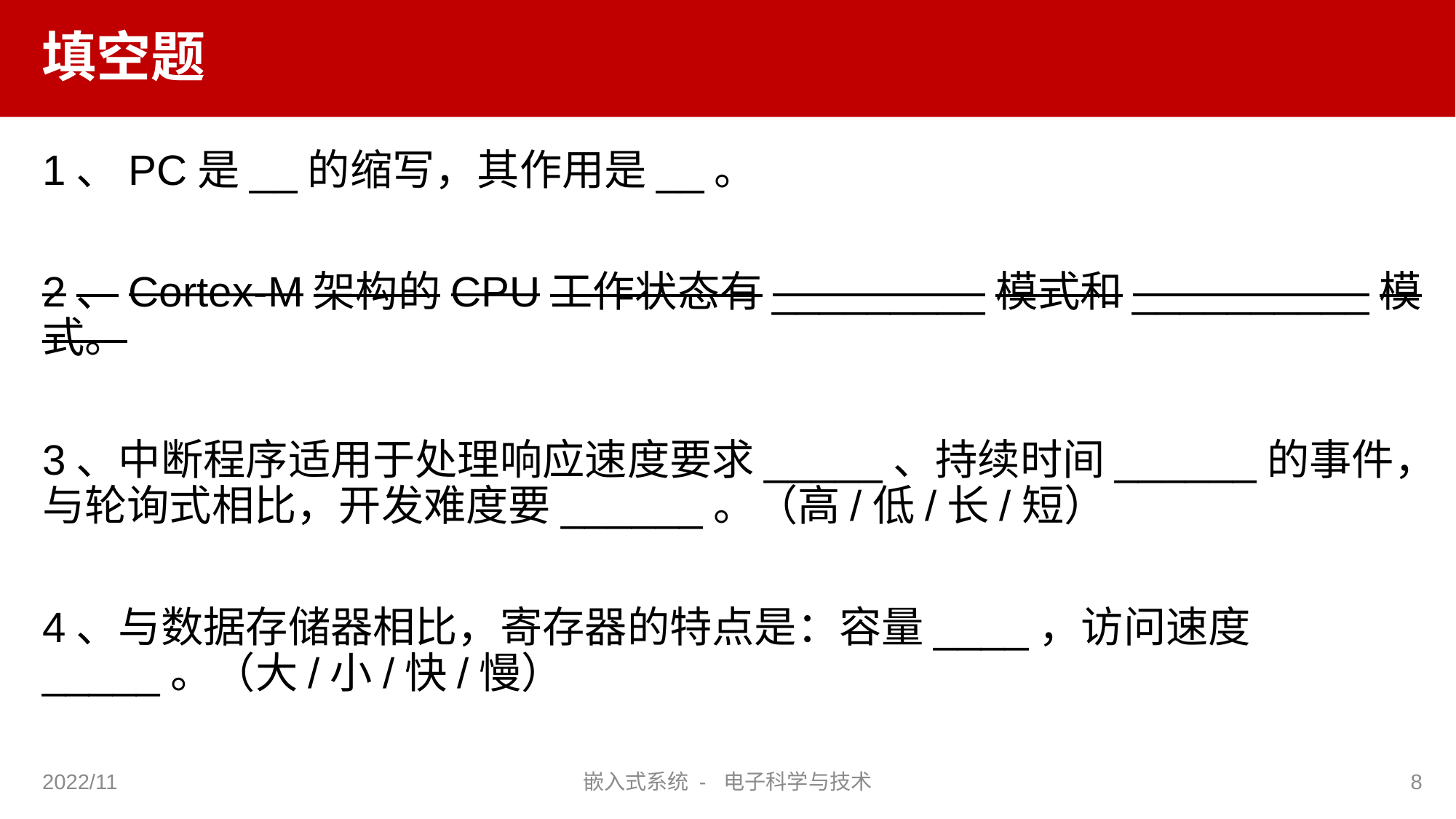

# 填空题
1、PC是__的缩写，其作用是__。

2、Cortex-M架构的CPU工作状态有_________模式和__________模式。

3、中断程序适用于处理响应速度要求_____、持续时间______的事件，与轮询式相比，开发难度要______。（高/低/长/短）

4、与数据存储器相比，寄存器的特点是：容量____，访问速度_____。（大/小/快/慢）
2022/11
嵌入式系统 -  电子科学与技术
8